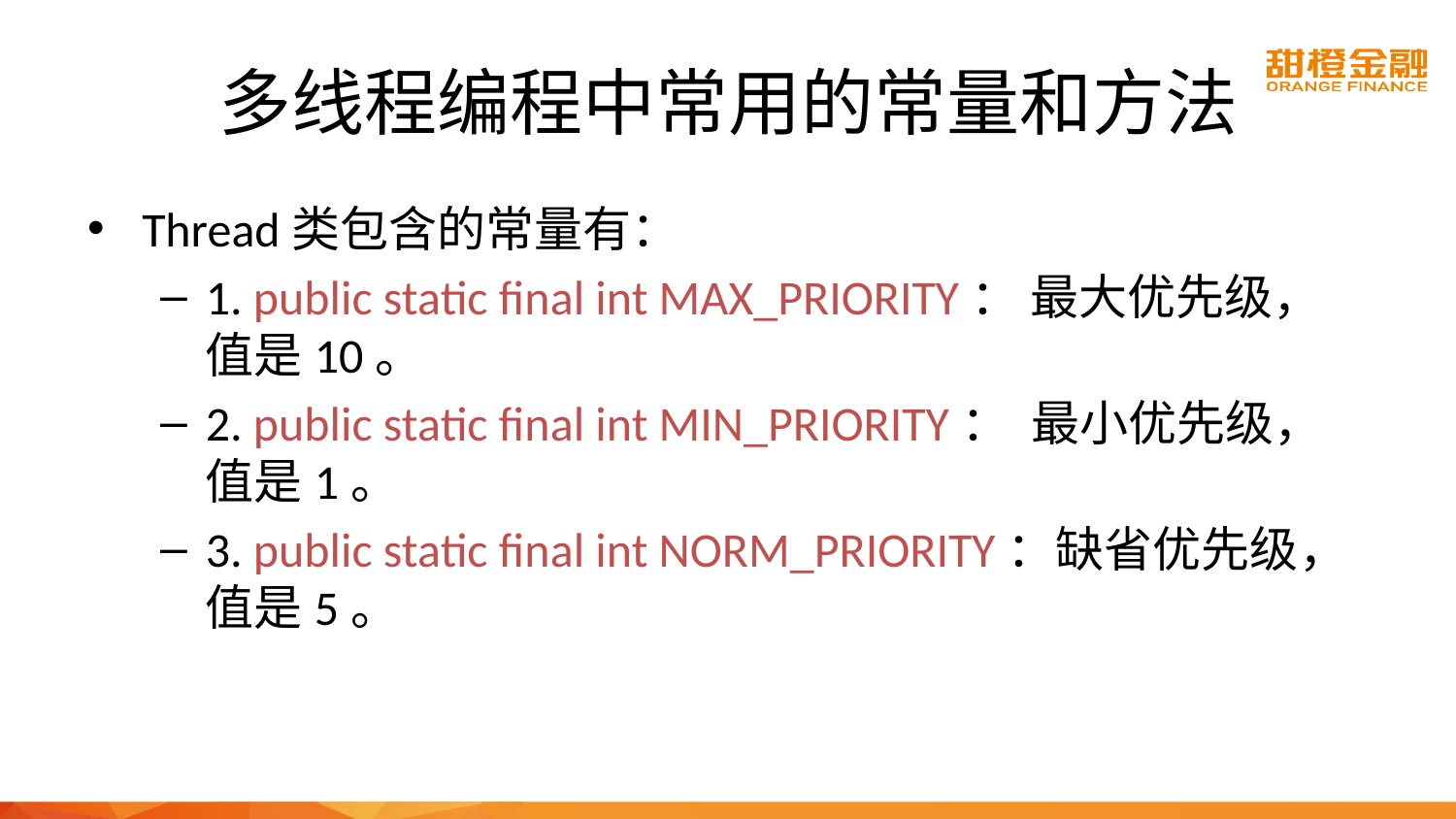

# 多线程编程中常用的常量和方法
Thread类包含的常量有：
1. public static final int MAX_PRIORITY： 最大优先级，值是10。
2. public static final int MIN_PRIORITY：  最小优先级，值是1。
3. public static final int NORM_PRIORITY：缺省优先级，值是5。